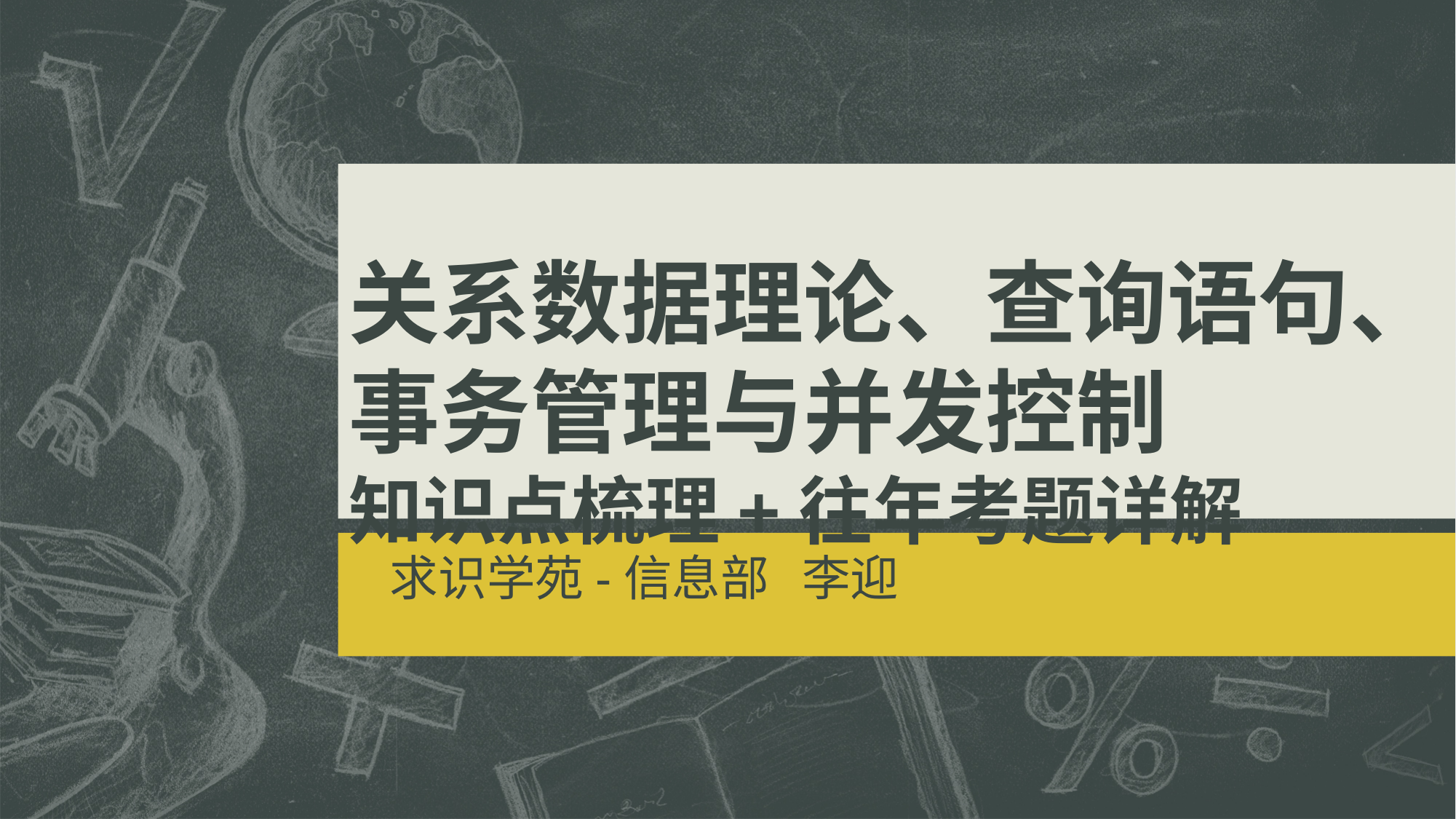

# 关系数据理论、查询语句、 事务管理与并发控制 知识点梳理+往年考题详解
求识学苑-信息部   李迎